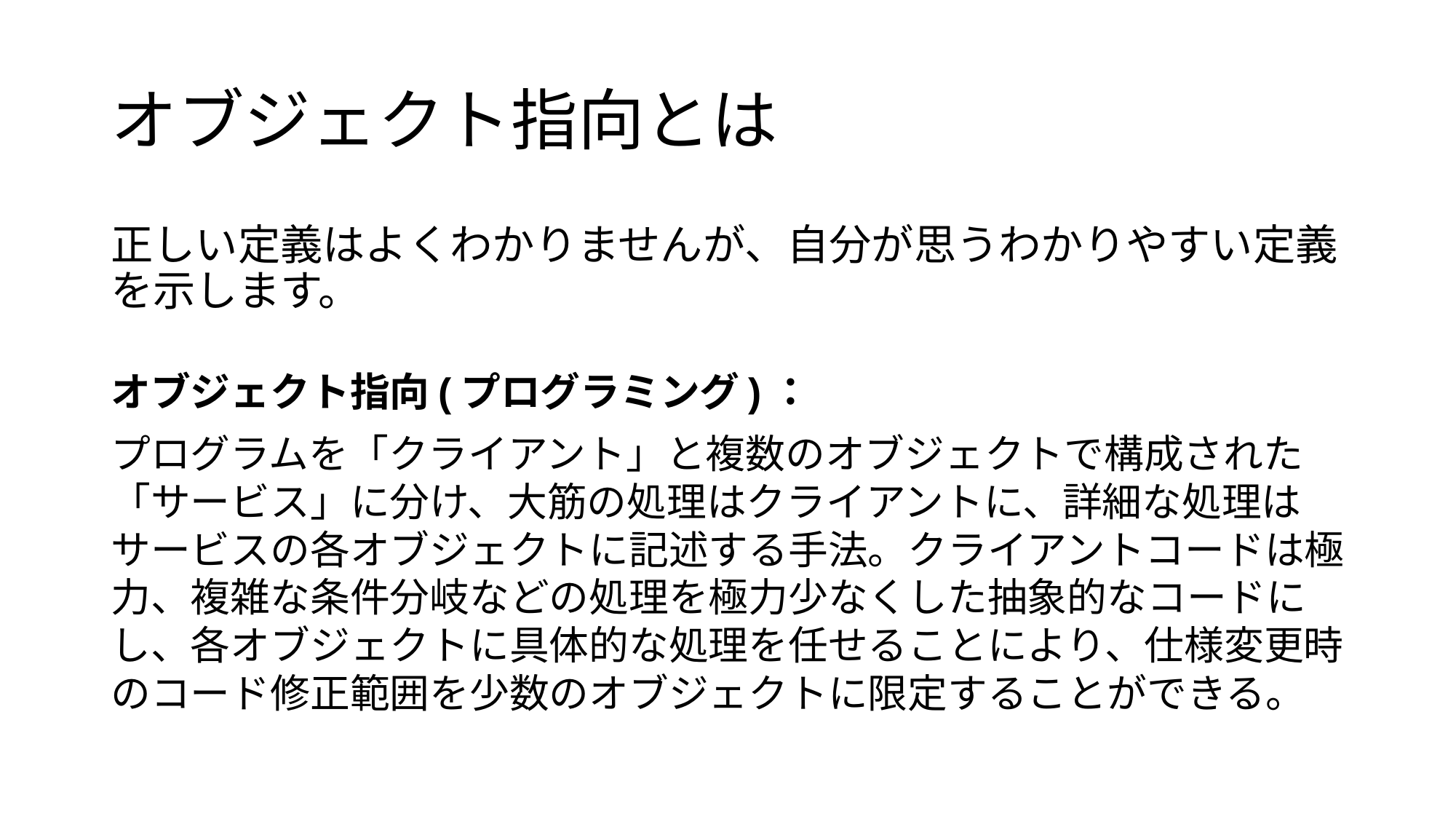

# オブジェクト指向とは
正しい定義はよくわかりませんが、自分が思うわかりやすい定義を示します。
オブジェクト指向(プログラミング)：
プログラムを「クライアント」と複数のオブジェクトで構成された「サービス」に分け、大筋の処理はクライアントに、詳細な処理はサービスの各オブジェクトに記述する手法。クライアントコードは極力、複雑な条件分岐などの処理を極力少なくした抽象的なコードにし、各オブジェクトに具体的な処理を任せることにより、仕様変更時のコード修正範囲を少数のオブジェクトに限定することができる。